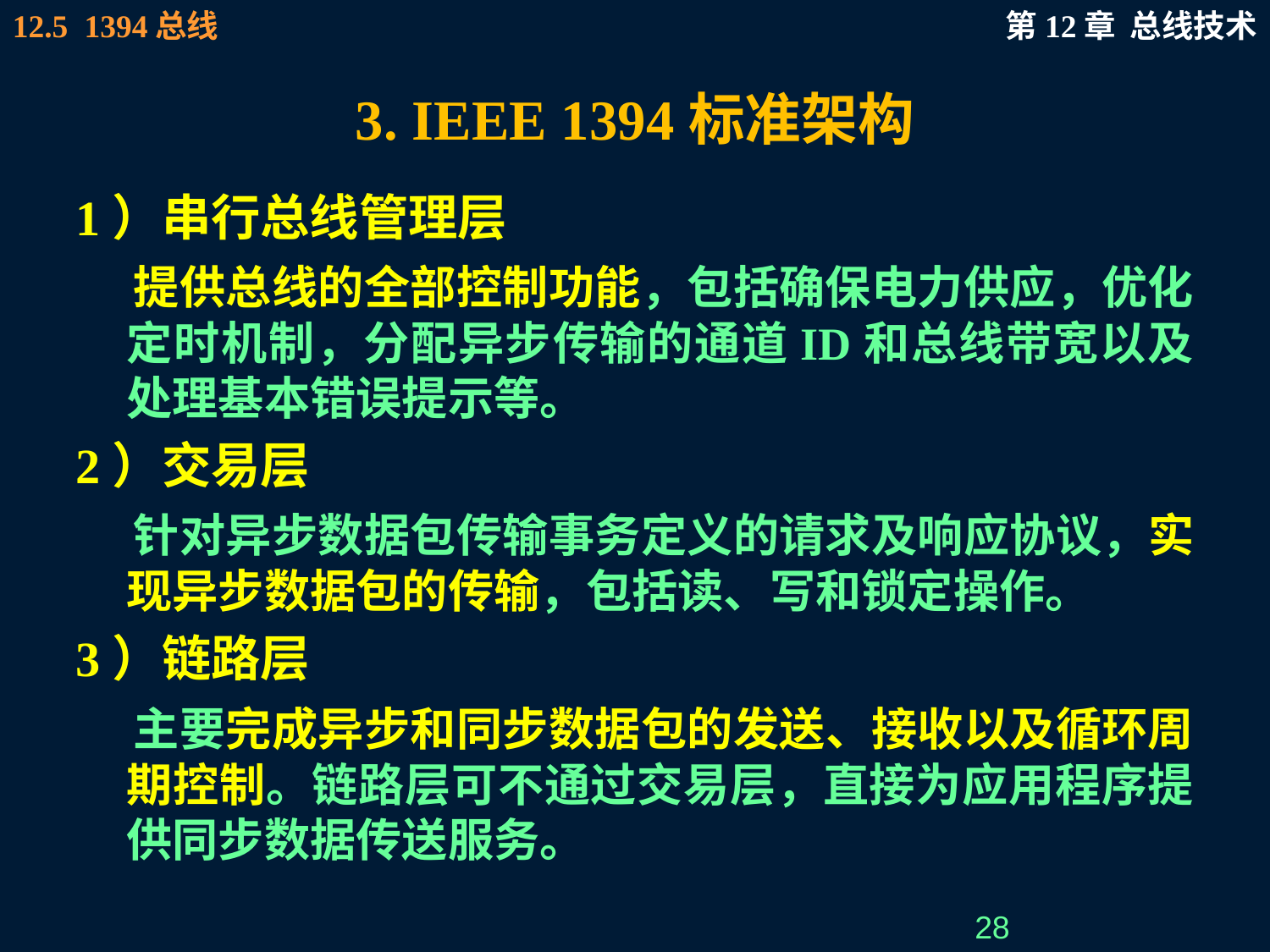

# 3. IEEE 1394标准架构
1）串行总线管理层
    提供总线的全部控制功能，包括确保电力供应，优化定时机制，分配异步传输的通道ID和总线带宽以及处理基本错误提示等。
2）交易层
    针对异步数据包传输事务定义的请求及响应协议，实现异步数据包的传输，包括读、写和锁定操作。
3）链路层
    主要完成异步和同步数据包的发送、接收以及循环周期控制。链路层可不通过交易层，直接为应用程序提供同步数据传送服务。